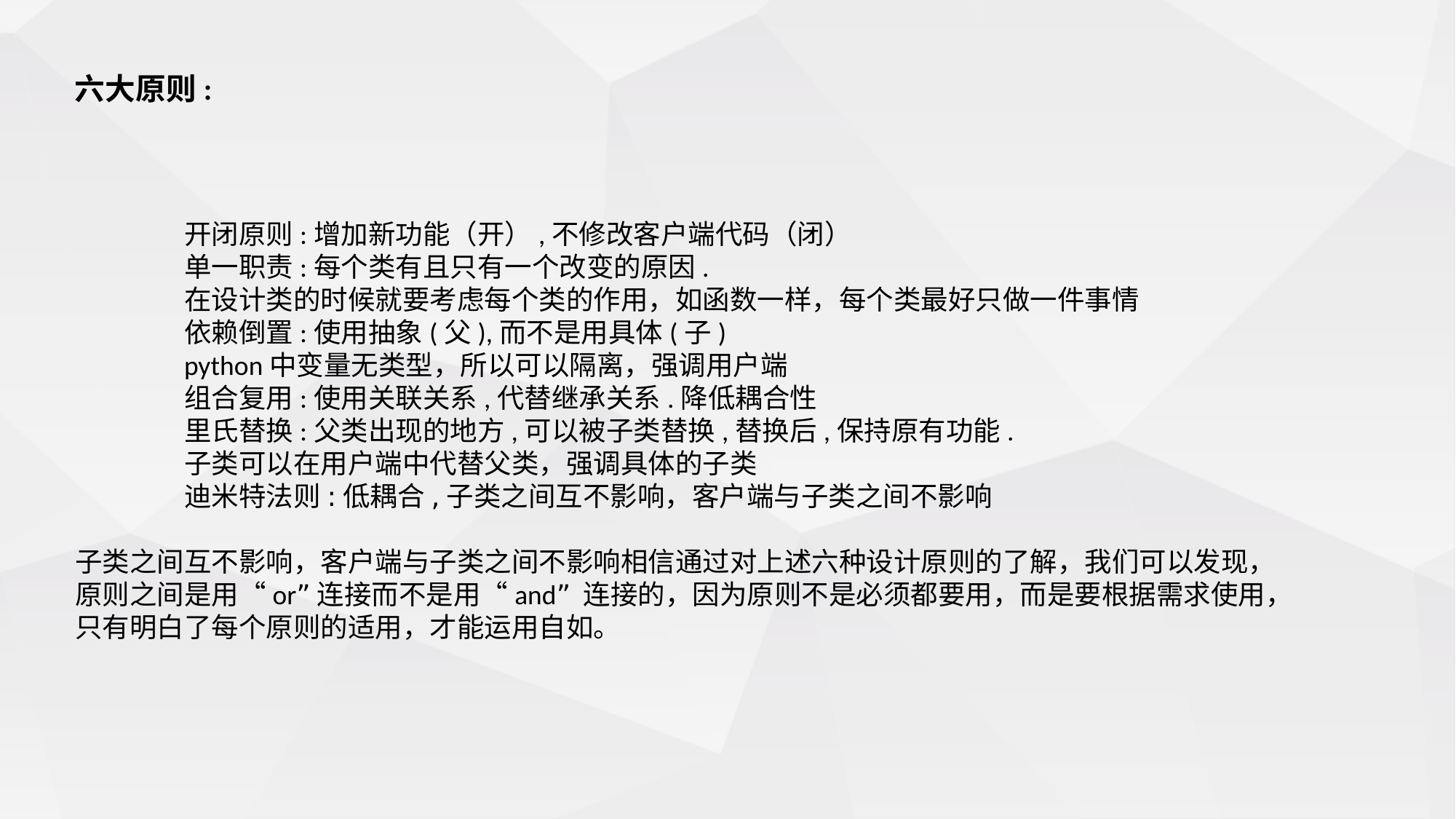

六大原则:

	开闭原则:增加新功能（开）,不修改客户端代码（闭）
	单一职责:每个类有且只有一个改变的原因.
	在设计类的时候就要考虑每个类的作用，如函数一样，每个类最好只做一件事情
	依赖倒置:使用抽象(父),而不是用具体(子)
	python中变量无类型，所以可以隔离，强调用户端
	组合复用:使用关联关系,代替继承关系.降低耦合性
   	里氏替换:父类出现的地方,可以被子类替换,替换后,保持原有功能.
	子类可以在用户端中代替父类，强调具体的子类
            	迪米特法则:低耦合,子类之间互不影响，客户端与子类之间不影响

子类之间互不影响，客户端与子类之间不影响相信通过对上述六种设计原则的了解，我们可以发现，原则之间是用“or”连接而不是用“and” 连接的，因为原则不是必须都要用，而是要根据需求使用，只有明白了每个原则的适用，才能运用自如。